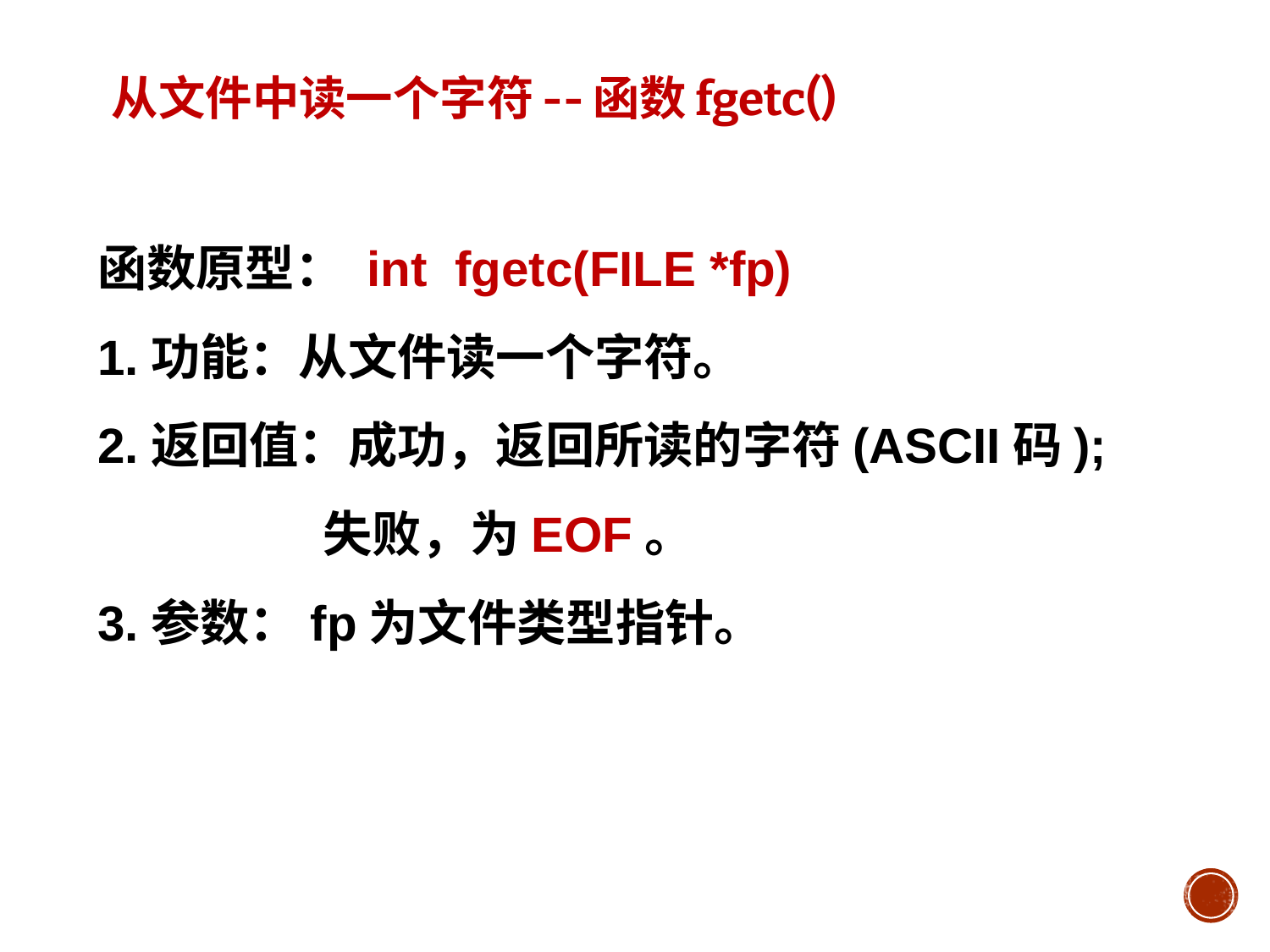

# 从文件中读一个字符--函数fgetc()
函数原型： int  fgetc(FILE *fp)
1.功能：从文件读一个字符。
2.返回值：成功，返回所读的字符(ASCII码);
                   失败，为EOF。
3.参数：fp为文件类型指针。

25